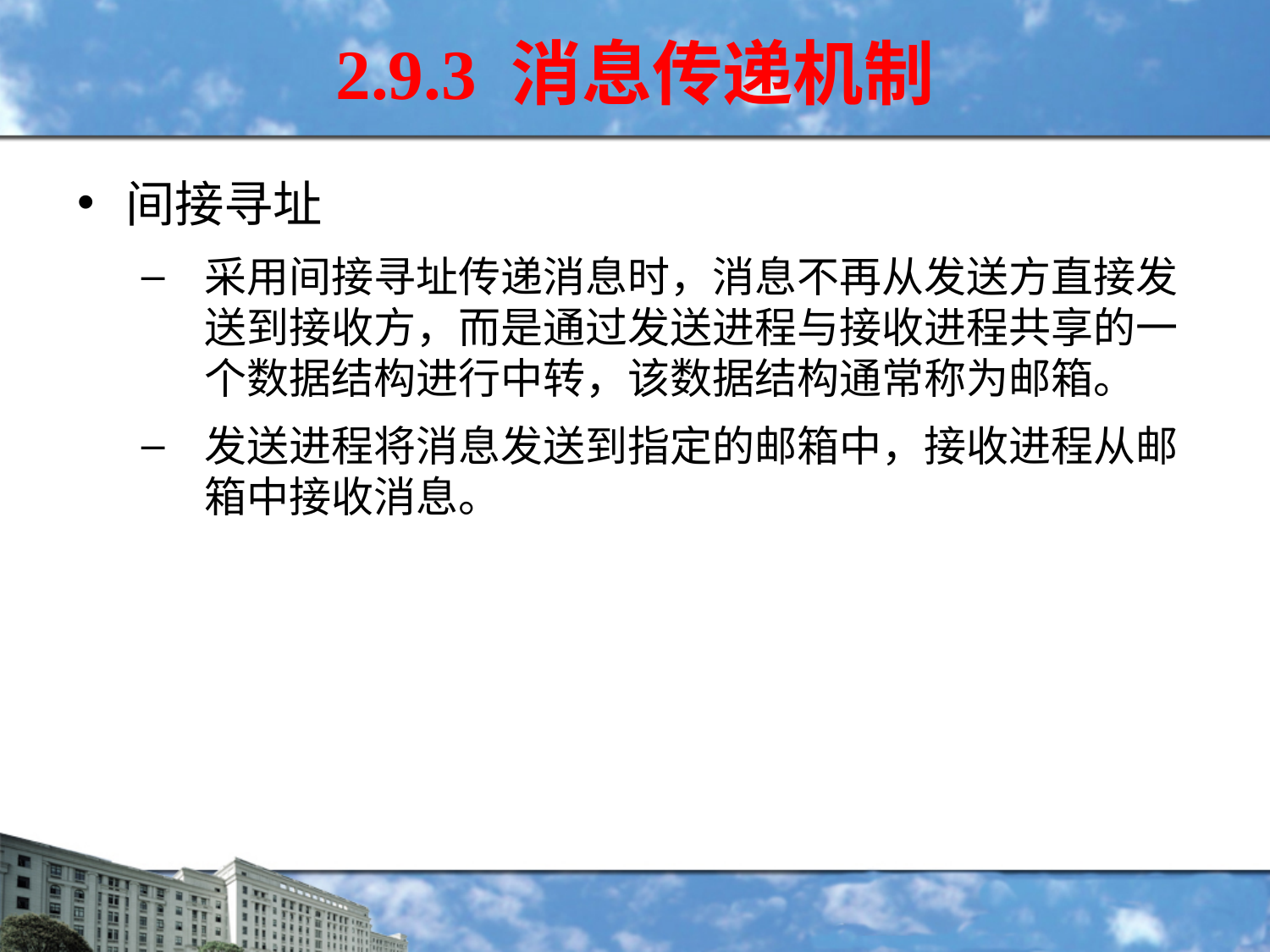

2.9.3 消息传递机制
间接寻址
采用间接寻址传递消息时，消息不再从发送方直接发送到接收方，而是通过发送进程与接收进程共享的一个数据结构进行中转，该数据结构通常称为邮箱。
发送进程将消息发送到指定的邮箱中，接收进程从邮箱中接收消息。